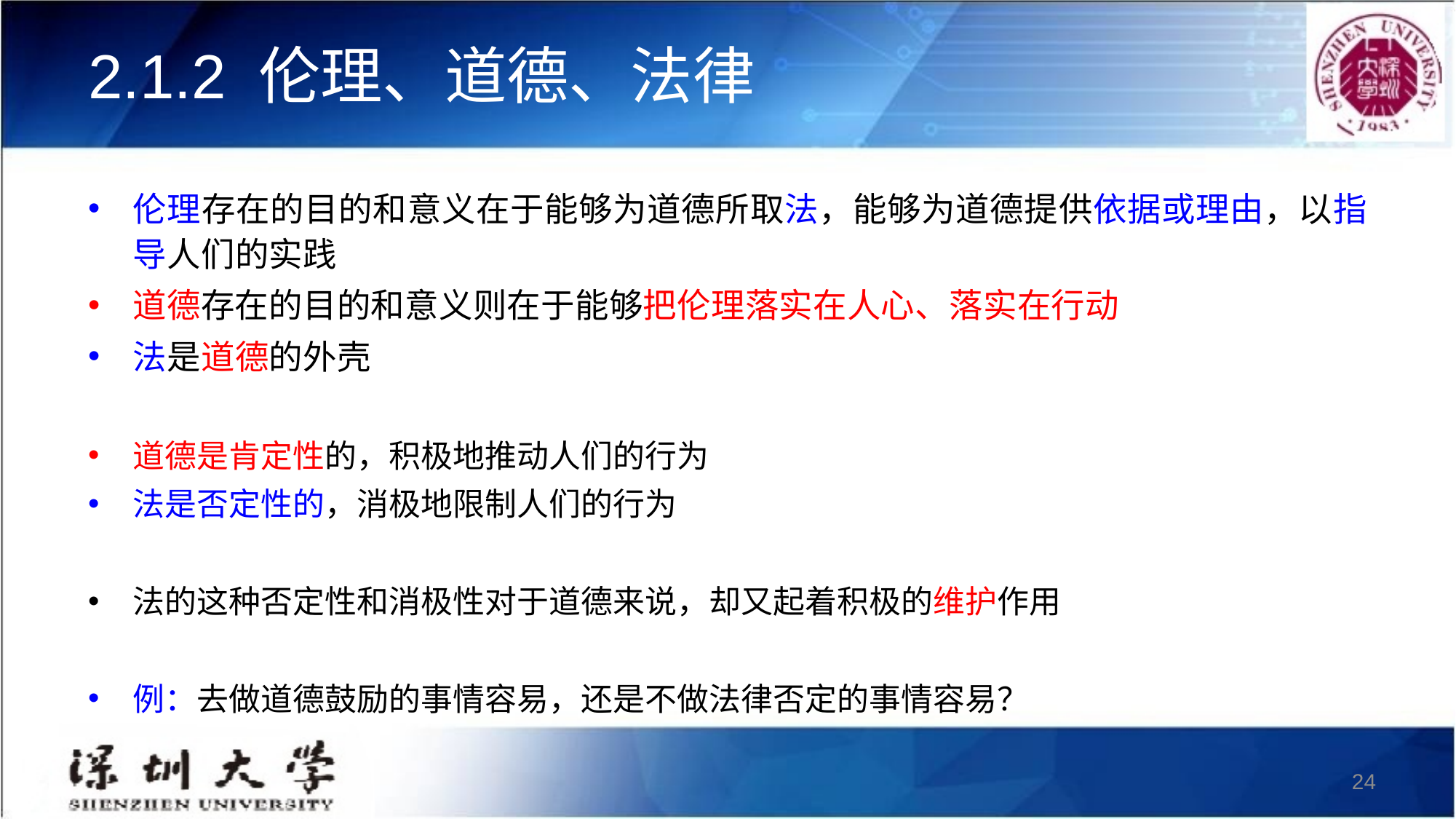

# 2.1.2 伦理、道德、法律
伦理存在的目的和意义在于能够为道德所取法，能够为道德提供依据或理由，以指导人们的实践
道德存在的目的和意义则在于能够把伦理落实在人心、落实在行动
法是道德的外壳

道德是肯定性的，积极地推动人们的行为
法是否定性的，消极地限制人们的行为

法的这种否定性和消极性对于道德来说，却又起着积极的维护作用

例：去做道德鼓励的事情容易，还是不做法律否定的事情容易？
24